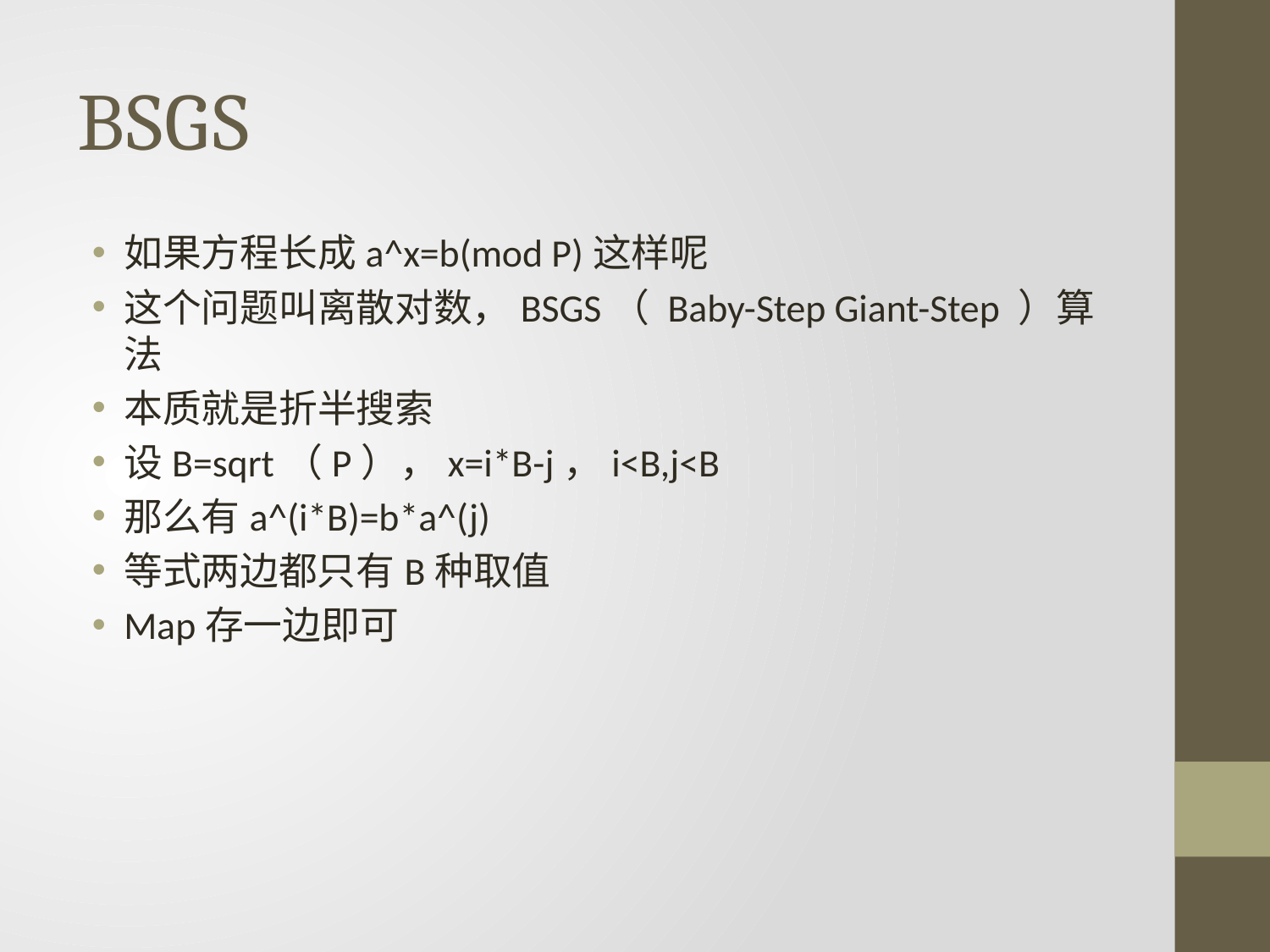

# BSGS
如果方程长成a^x=b(mod P)这样呢
这个问题叫离散对数，BSGS（ Baby-Step Giant-Step ）算法
本质就是折半搜索
设B=sqrt（P），x=i*B-j，i<B,j<B
那么有a^(i*B)=b*a^(j)
等式两边都只有B种取值
Map存一边即可